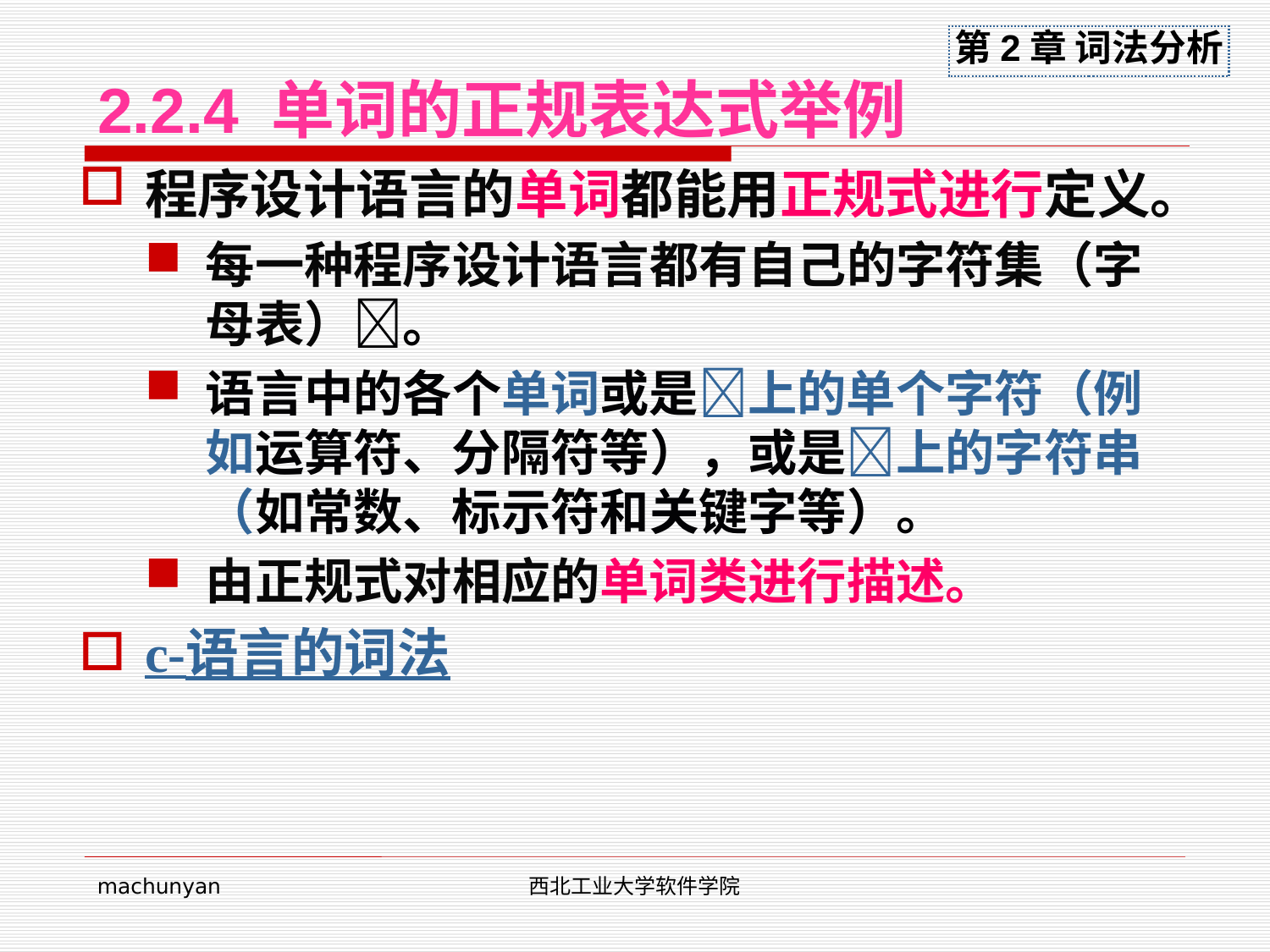

# 2.2.4 单词的正规表达式举例
程序设计语言的单词都能用正规式进行定义。
每一种程序设计语言都有自己的字符集（字母表）Σ。
语言中的各个单词或是Σ上的单个字符（例如运算符、分隔符等），或是Σ上的字符串（如常数、标示符和关键字等）。
由正规式对相应的单词类进行描述。
c-语言的词法
machunyan

西北工业大学软件学院
37